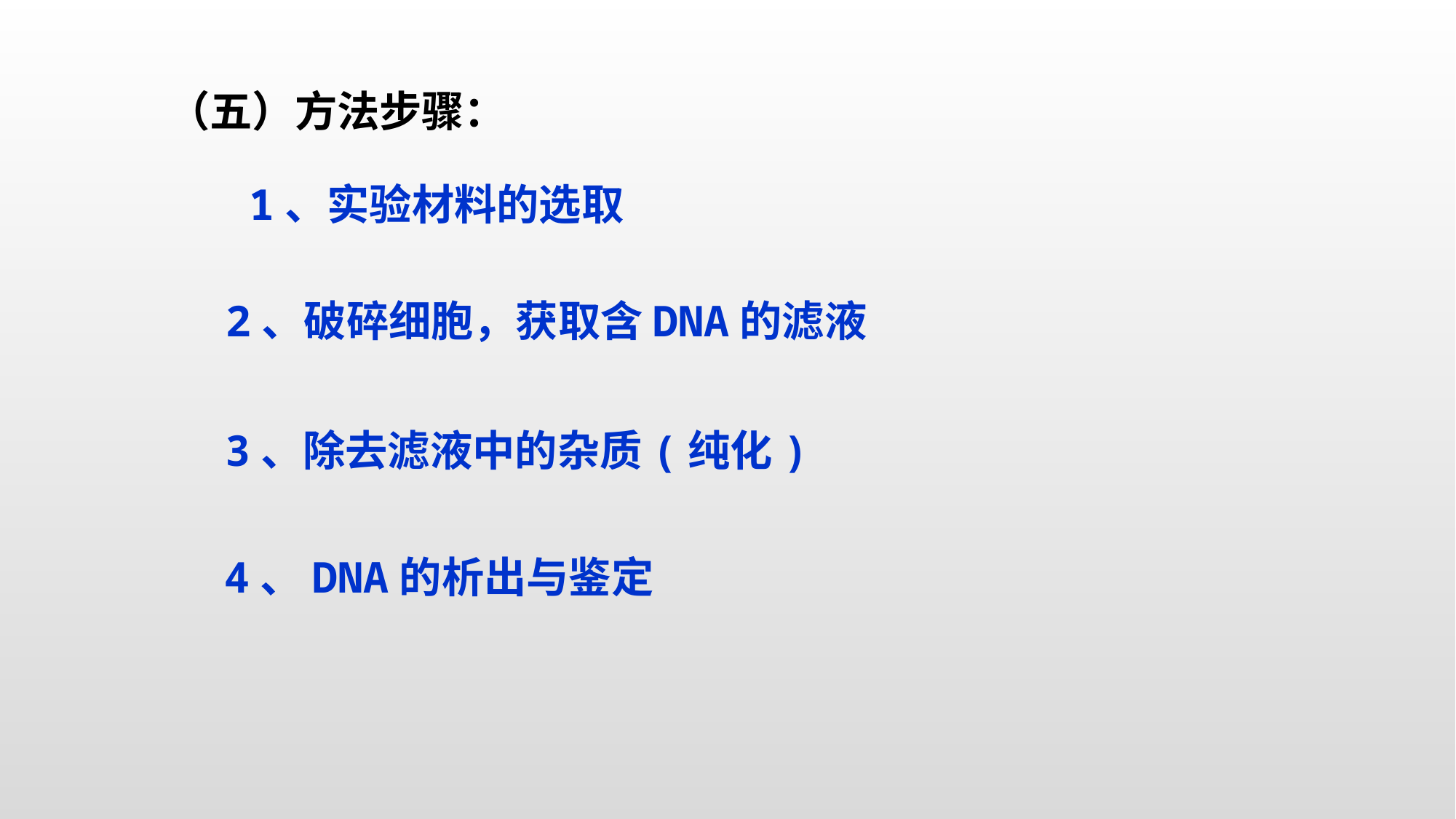

（五）方法步骤：
1、实验材料的选取
2、破碎细胞，获取含DNA的滤液
3、除去滤液中的杂质(纯化)
4、DNA的析出与鉴定